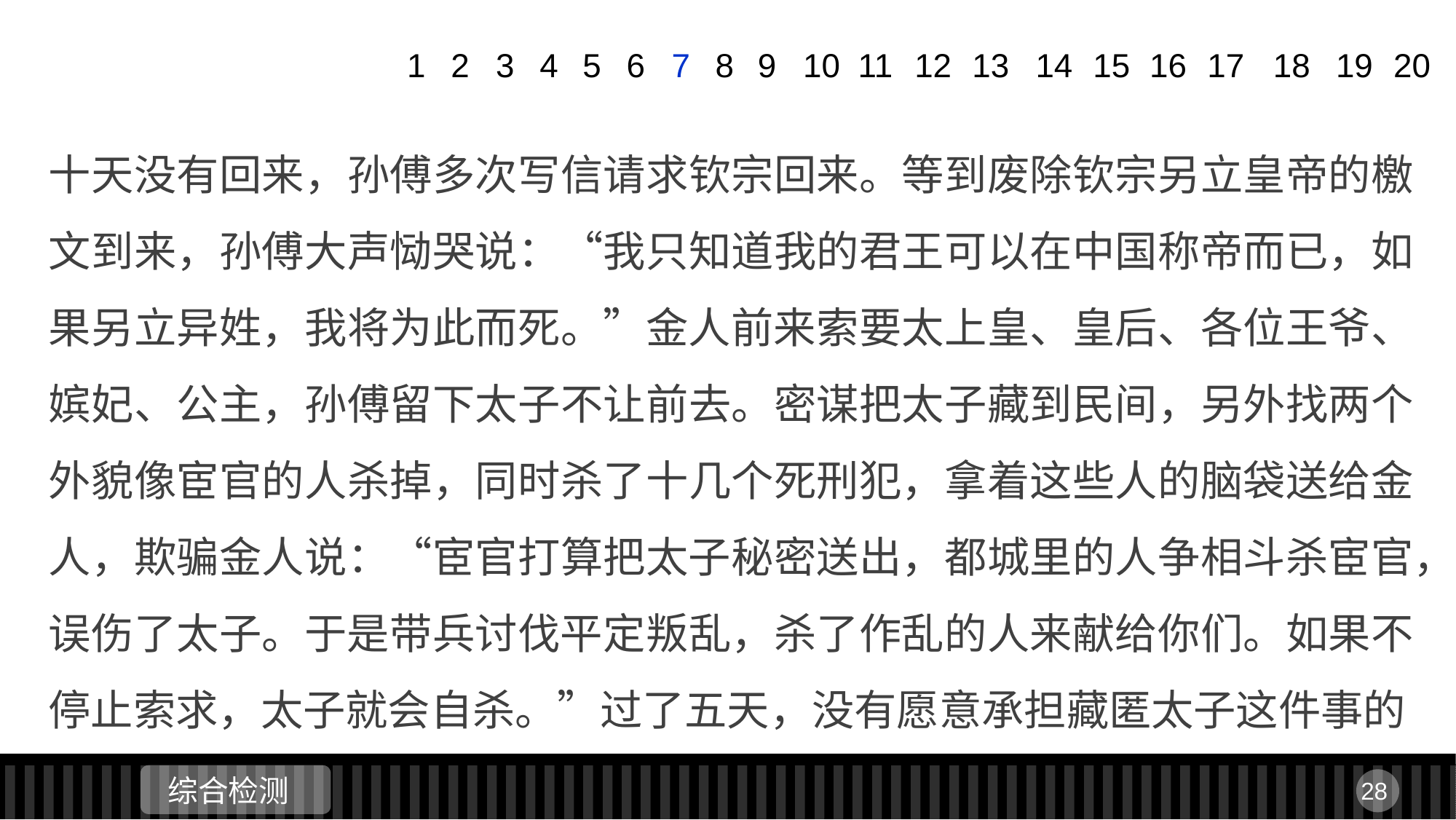

1
2
3
4
5
6
7
8
9
11
12
13
14
15
16
17
18
19
20
10
十天没有回来，孙傅多次写信请求钦宗回来。等到废除钦宗另立皇帝的檄文到来，孙傅大声恸哭说：“我只知道我的君王可以在中国称帝而已，如果另立异姓，我将为此而死。”金人前来索要太上皇、皇后、各位王爷、嫔妃、公主，孙傅留下太子不让前去。密谋把太子藏到民间，另外找两个外貌像宦官的人杀掉，同时杀了十几个死刑犯，拿着这些人的脑袋送给金人，欺骗金人说：“宦官打算把太子秘密送出，都城里的人争相斗杀宦官，误伤了太子。于是带兵讨伐平定叛乱，杀了作乱的人来献给你们。如果不停止索求，太子就会自杀。”过了五天，没有愿意承担藏匿太子这件事的